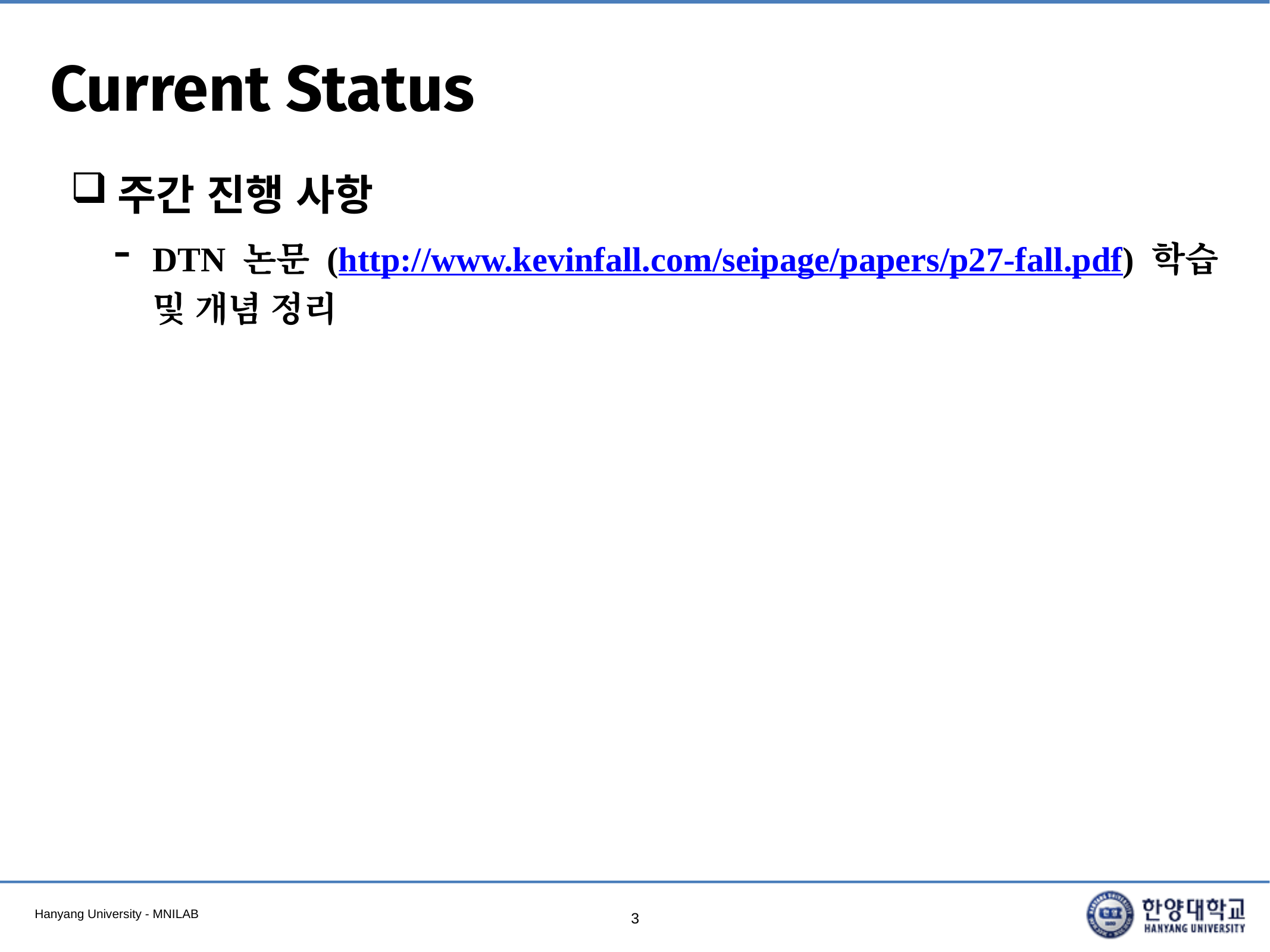

# Current Status
주간 진행 사항
DTN 논문 (http://www.kevinfall.com/seipage/papers/p27-fall.pdf) 학습 및 개념 정리
3